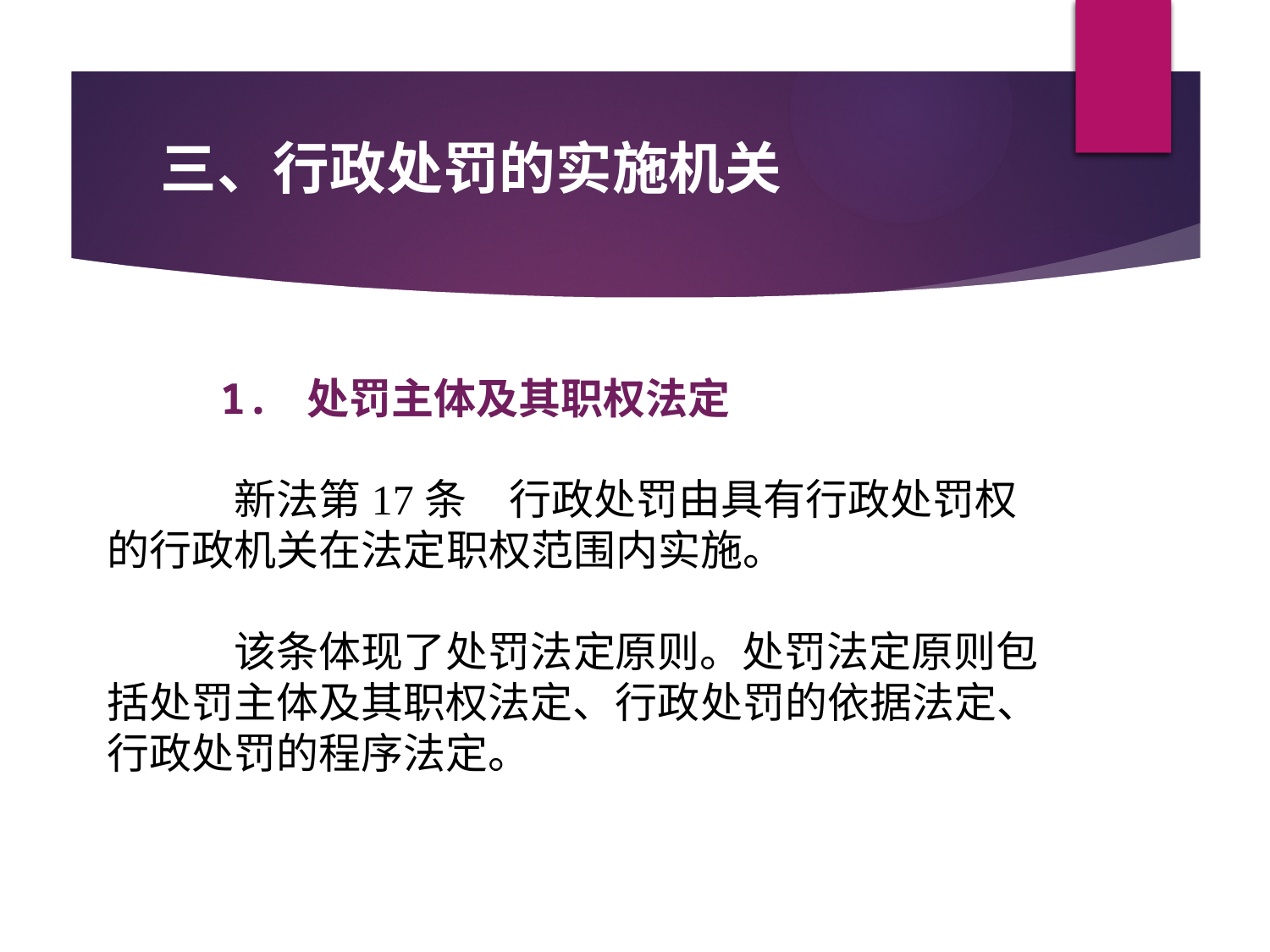

三、行政处罚的实施机关
1. 处罚主体及其职权法定

	新法第17条　行政处罚由具有行政处罚权的行政机关在法定职权范围内实施。

	该条体现了处罚法定原则。处罚法定原则包括处罚主体及其职权法定、行政处罚的依据法定、行政处罚的程序法定。